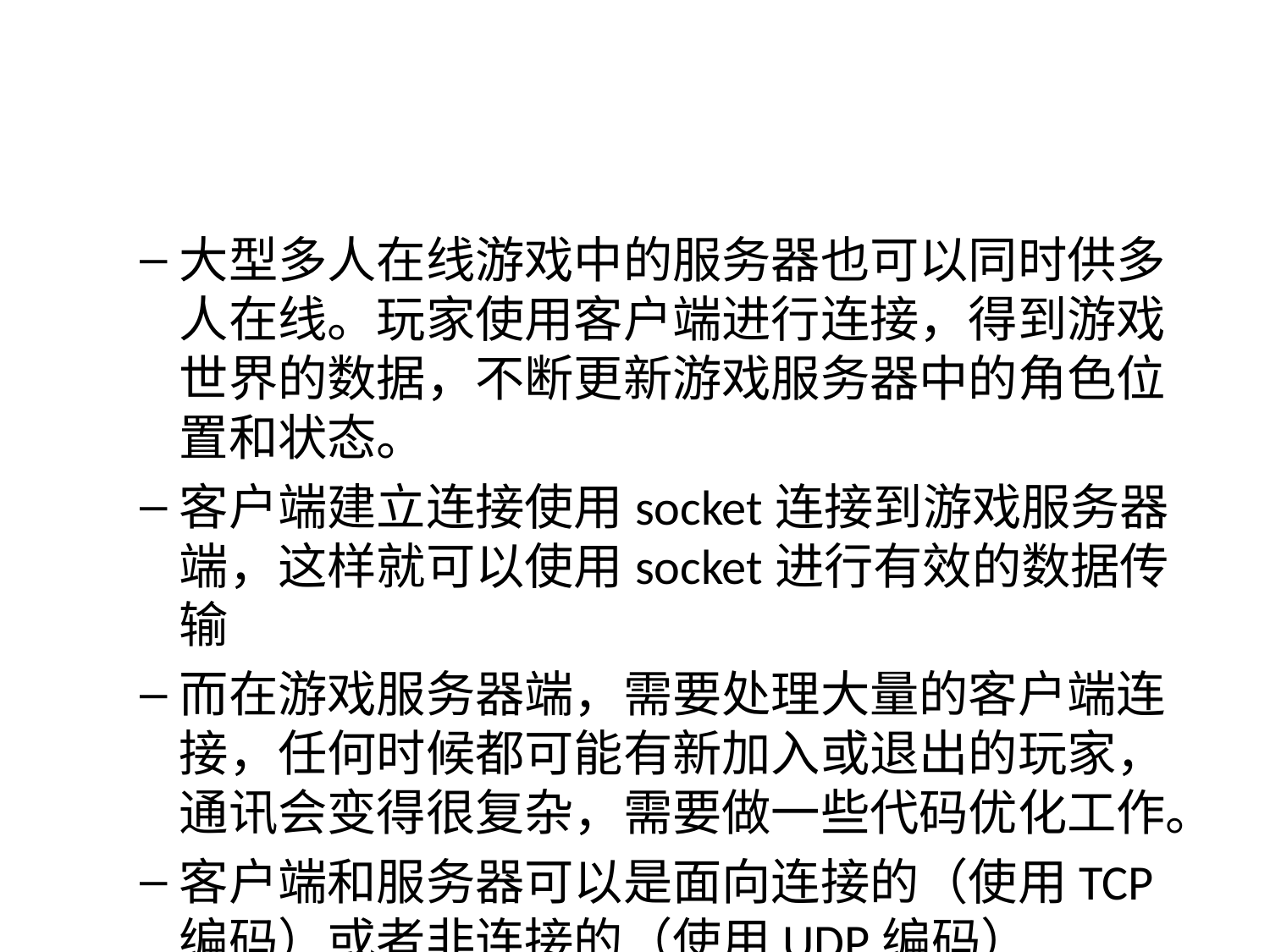

#
大型多人在线游戏中的服务器也可以同时供多人在线。玩家使用客户端进行连接，得到游戏世界的数据，不断更新游戏服务器中的角色位置和状态。
客户端建立连接使用socket连接到游戏服务器端，这样就可以使用socket进行有效的数据传输
而在游戏服务器端，需要处理大量的客户端连接，任何时候都可能有新加入或退出的玩家，通讯会变得很复杂，需要做一些代码优化工作。
客户端和服务器可以是面向连接的（使用TCP编码）或者非连接的（使用UDP编码）